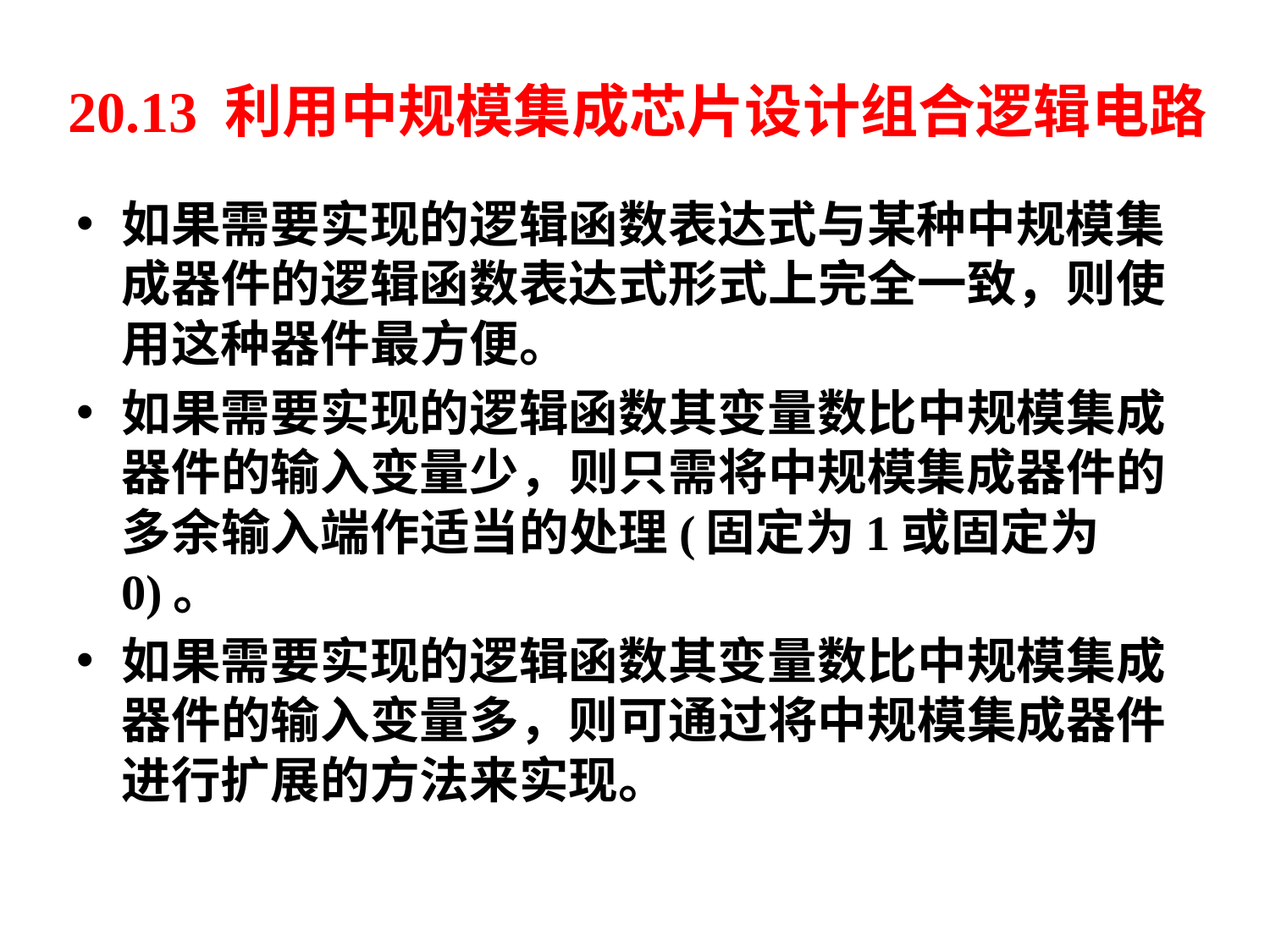

# 20.13 利用中规模集成芯片设计组合逻辑电路
如果需要实现的逻辑函数表达式与某种中规模集成器件的逻辑函数表达式形式上完全一致，则使用这种器件最方便。
如果需要实现的逻辑函数其变量数比中规模集成器件的输入变量少，则只需将中规模集成器件的多余输入端作适当的处理(固定为1或固定为0)。
如果需要实现的逻辑函数其变量数比中规模集成器件的输入变量多，则可通过将中规模集成器件进行扩展的方法来实现。